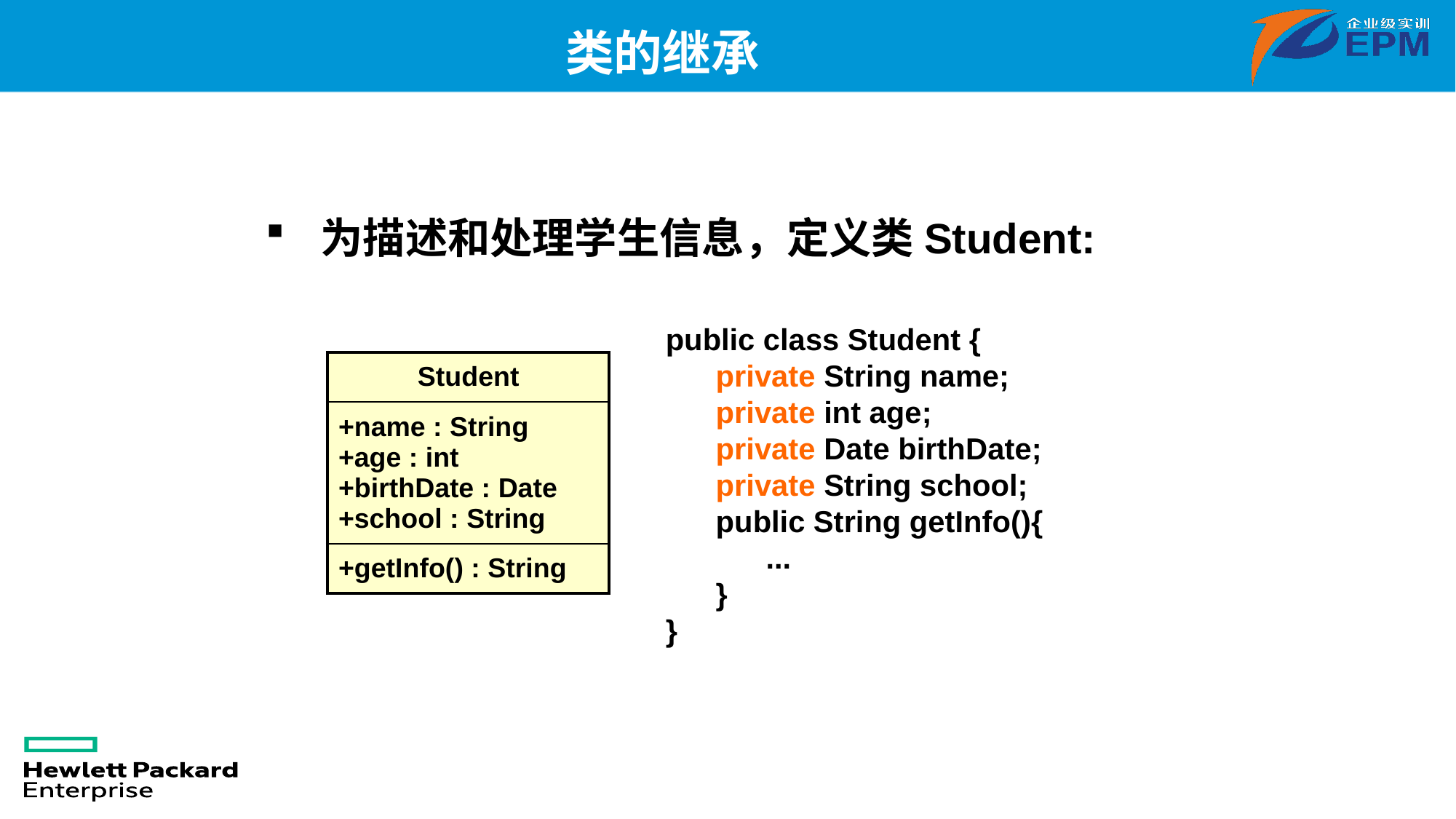

# 类的继承
  为描述和处理学生信息，定义类Student:
public class Student {
      private String name;
      private int age;
      private Date birthDate;
      private String school;
      public String getInfo(){
            ...
      }
}
| Student |
| --- |
| +name : String +age : int +birthDate : Date +school : String |
| +getInfo() : String |